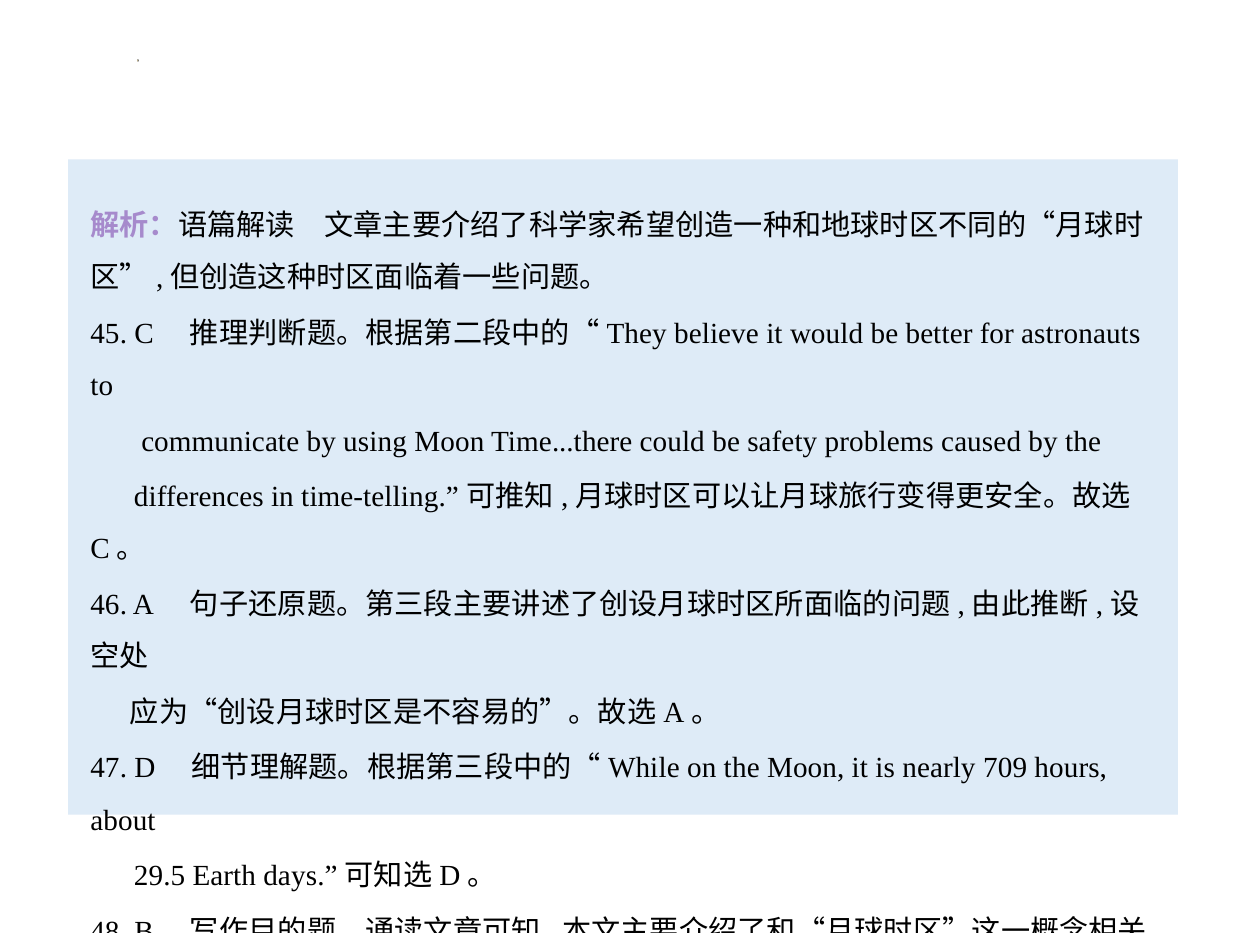

解析：语篇解读　文章主要介绍了科学家希望创造一种和地球时区不同的“月球时区”,但创造这种时区面临着一些问题。
45. C　推理判断题。根据第二段中的“They believe it would be better for astronauts to
       communicate by using Moon Time...there could be safety problems caused by the
      differences in time-telling.”可推知,月球时区可以让月球旅行变得更安全。故选C。
46. A　句子还原题。第三段主要讲述了创设月球时区所面临的问题,由此推断,设空处
     应为“创设月球时区是不容易的”。故选A。
47. D　细节理解题。根据第三段中的“While on the Moon, it is nearly 709 hours, about
      29.5 Earth days.”可知选D。
48. B　写作目的题。通读文章可知,本文主要介绍了和“月球时区”这一概念相关的
     信息。故选B。